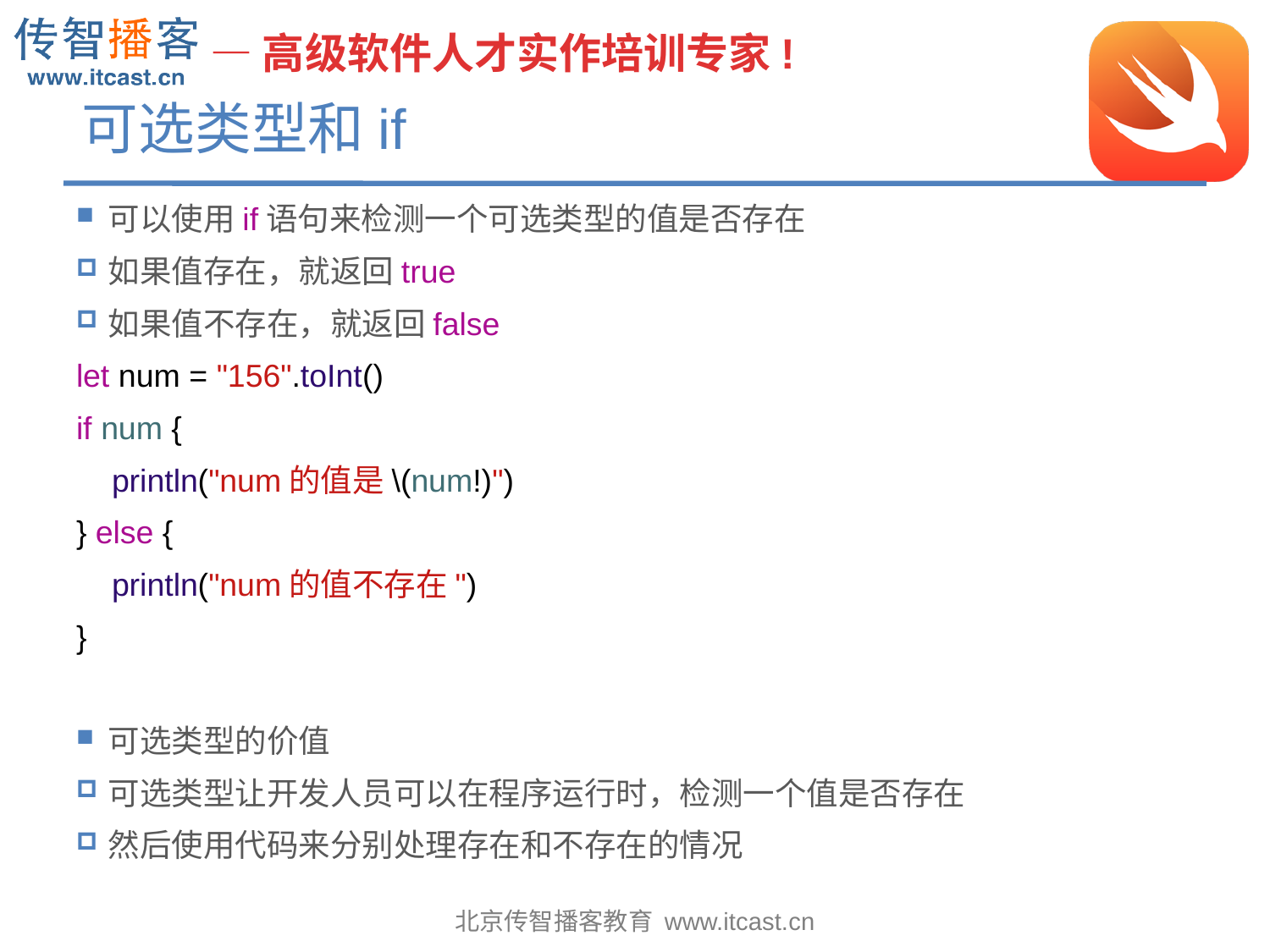

# 可选类型和if
可以使用if语句来检测一个可选类型的值是否存在
如果值存在，就返回true
如果值不存在，就返回false
let num = "156".toInt()
if num {
    println("num的值是\(num!)")
} else {
    println("num的值不存在")
}

可选类型的价值
可选类型让开发人员可以在程序运行时，检测一个值是否存在
然后使用代码来分别处理存在和不存在的情况